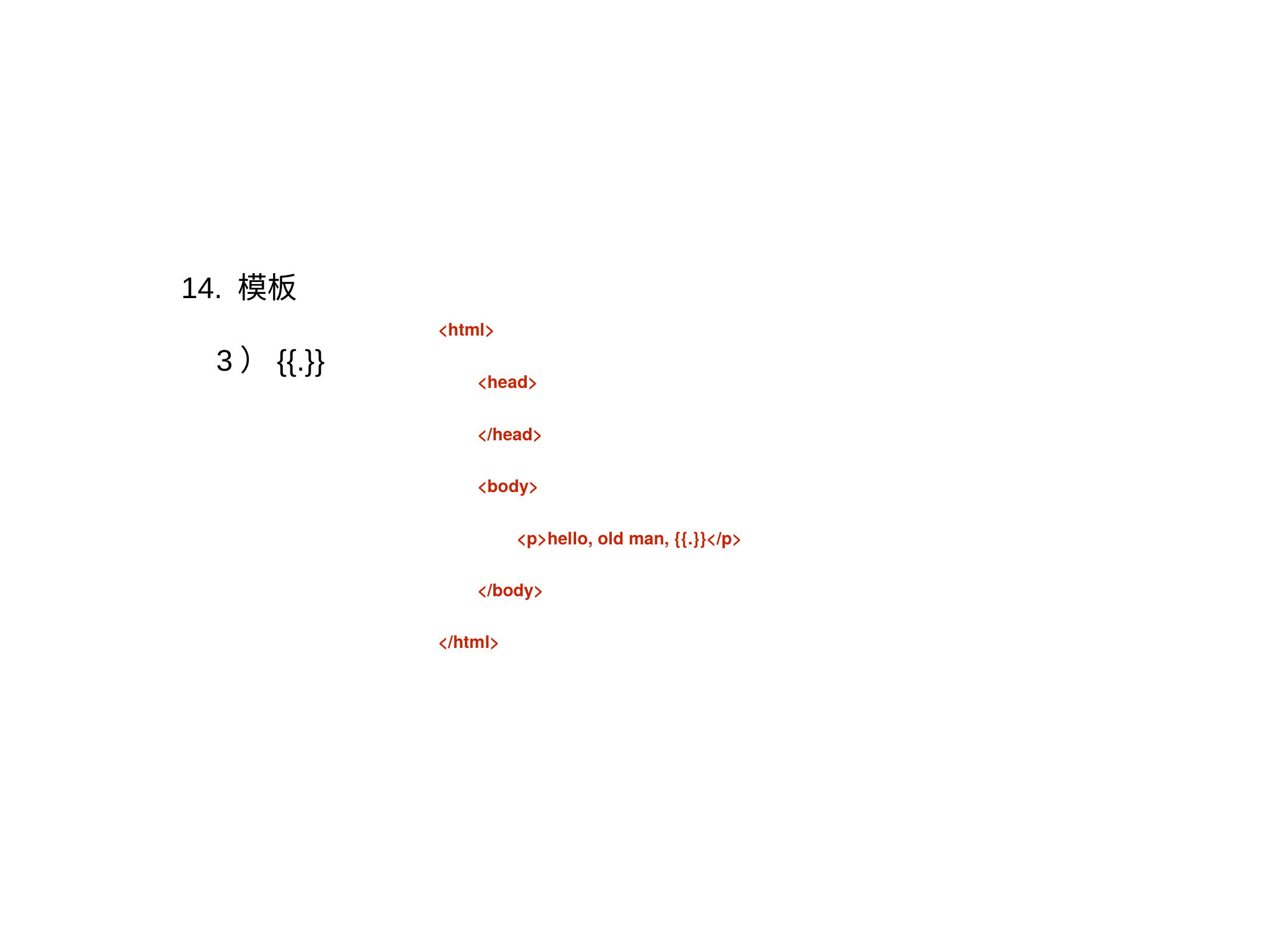

14. 模板
3）{{.}}
<html>
        <head>
        </head>
        <body>
                <p>hello, old man, {{.}}</p>
        </body>
</html>